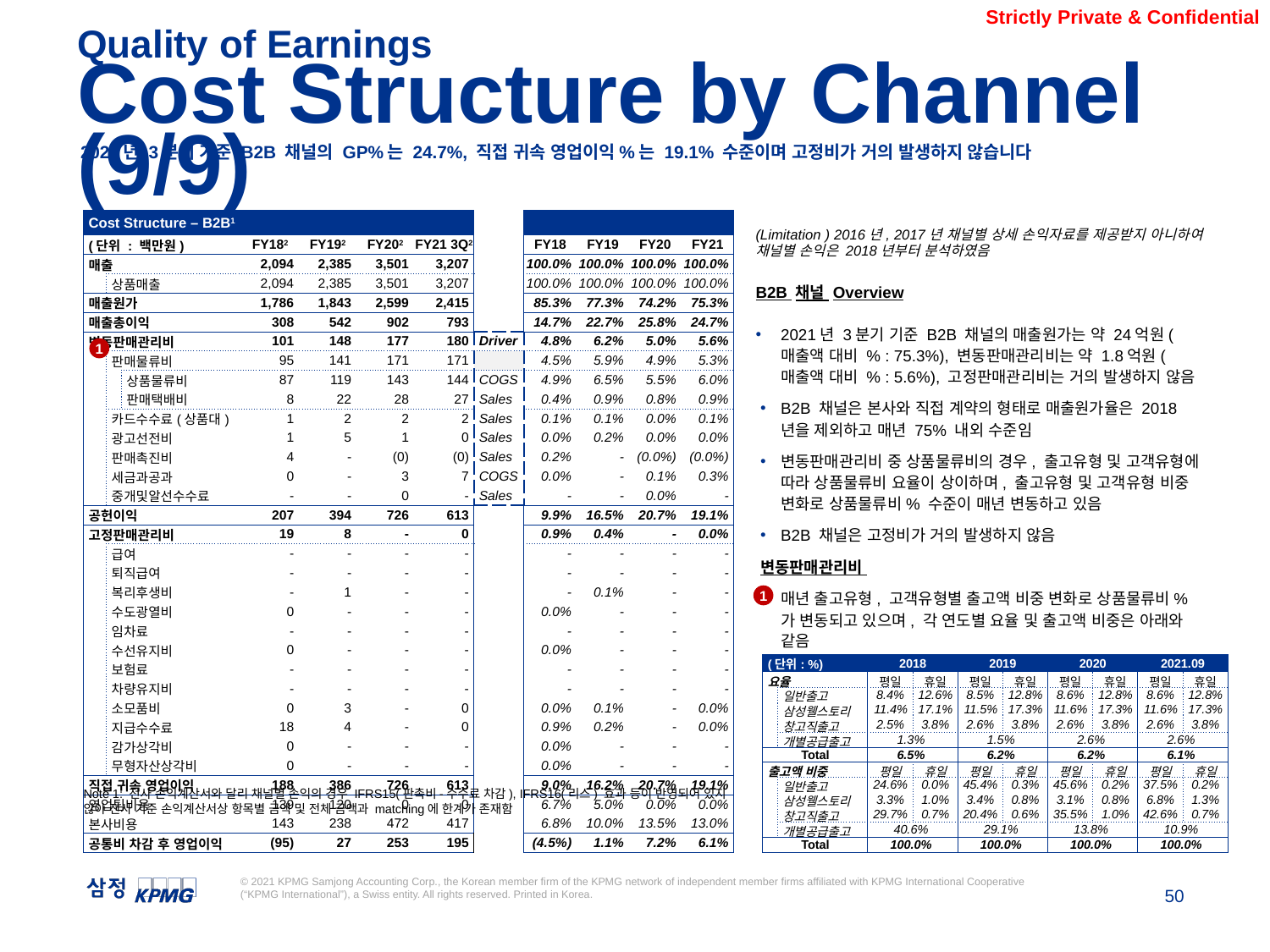

Quality of Earnings
Cost Structure by Channel (9/9)
2021년 3분기 기준 B2B 채널의 GP%는 24.7%, 직접 귀속 영업이익%는 19.1% 수준이며 고정비가 거의 발생하지 않습니다

| Cost Structure – B2B1 |  |  |  |  |  |  |  |  |  |  |  |
| --- | --- | --- | --- | --- | --- | --- | --- | --- | --- | --- | --- |
| (단위 : 백만원) |  |  | FY182 | FY192 | FY202 | FY21 3Q2 |  | FY18 | FY19 | FY20 | FY21 |
| 매출 |  |  | 2,094 | 2,385 | 3,501 | 3,207 |  | 100.0% | 100.0% | 100.0% | 100.0% |
|  | 상품매출 |  | 2,094 | 2,385 | 3,501 | 3,207 |  | 100.0% | 100.0% | 100.0% | 100.0% |
| 매출원가 |  |  | 1,786 | 1,843 | 2,599 | 2,415 |  | 85.3% | 77.3% | 74.2% | 75.3% |
| 매출총이익 |  |  | 308 | 542 | 902 | 793 |  | 14.7% | 22.7% | 25.8% | 24.7% |
| 변동판매관리비 |  |  | 101 | 148 | 177 | 180 | Driver | 4.8% | 6.2% | 5.0% | 5.6% |
|  | 판매물류비 |  | 95 | 141 | 171 | 171 |  | 4.5% | 5.9% | 4.9% | 5.3% |
|  |  | 상품물류비 | 87 | 119 | 143 | 144 | COGS | 4.9% | 6.5% | 5.5% | 6.0% |
|  |  | 판매택배비 | 8 | 22 | 28 | 27 | Sales | 0.4% | 0.9% | 0.8% | 0.9% |
|  | 카드수수료(상품대) | 카드수수료(상품대) | 1 | 2 | 2 | 2 | Sales | 0.1% | 0.1% | 0.0% | 0.1% |
|  | 광고선전비 |  | 1 | 5 | 1 | 0 | Sales | 0.0% | 0.2% | 0.0% | 0.0% |
|  | 판매촉진비 |  | 4 | - | (0) | (0) | Sales | 0.2% | - | (0.0%) | (0.0%) |
|  | 세금과공과 |  | 0 | - | 3 | 7 | COGS | 0.0% | - | 0.1% | 0.3% |
|  | 중개및알선수수료 |  | - | - | 0 | - | Sales | - | - | 0.0% | - |
| 공헌이익 |  |  | 207 | 394 | 726 | 613 |  | 9.9% | 16.5% | 20.7% | 19.1% |
| 고정판매관리비 |  |  | 19 | 8 | - | 0 |  | 0.9% | 0.4% | - | 0.0% |
|  | 급여 |  | - | - | - | - |  | - | - | - | - |
|  | 퇴직급여 |  | - | - | - | - |  | - | - | - | - |
|  | 복리후생비 |  | - | 1 | - | - |  | - | 0.1% | - | - |
|  | 수도광열비 |  | 0 | - | - | - |  | 0.0% | - | - | - |
|  | 임차료 |  | - | - | - | - |  | - | - | - | - |
|  | 수선유지비 |  | 0 | - | - | - |  | 0.0% | - | - | - |
|  | 보험료 |  | - | - | - | - |  | - | - | - | - |
|  | 차량유지비 |  | - | - | - | - |  | - | - | - | - |
|  | 소모품비 |  | 0 | 3 | - | 0 |  | 0.0% | 0.1% | - | 0.0% |
|  | 지급수수료 |  | 18 | 4 | - | 0 |  | 0.9% | 0.2% | - | 0.0% |
|  | 감가상각비 |  | 0 | - | - | - |  | 0.0% | - | - | - |
|  | 무형자산상각비 |  | 0 | - | - | - |  | 0.0% | - | - | - |
| 직접 귀속 영업이익 |  |  | 188 | 386 | 726 | 613 |  | 9.0% | 16.2% | 20.7% | 19.1% |
| 영업팀비용 |  |  | 139 | 120 | 0 | 0 |  | 6.7% | 5.0% | 0.0% | 0.0% |
| 본사비용 |  |  | 143 | 238 | 472 | 417 |  | 6.8% | 10.0% | 13.5% | 13.0% |
| 공통비 차감 후 영업이익 |  |  | (95) | 27 | 253 | 195 |  | (4.5%) | 1.1% | 7.2% | 6.1% |
(Limitation ) 2016년, 2017년 채널별 상세 손익자료를 제공받지 아니하여 채널별 손익은 2018년부터 분석하였음

B2B 채널 Overview

2021년 3분기 기준 B2B 채널의 매출원가는 약 24억원(매출액 대비 % : 75.3%), 변동판매관리비는 약 1.8억원(매출액 대비 % : 5.6%), 고정판매관리비는 거의 발생하지 않음
B2B 채널은 본사와 직접 계약의 형태로 매출원가율은 2018년을 제외하고 매년 75% 내외 수준임
변동판매관리비 중 상품물류비의 경우, 출고유형 및 고객유형에 따라 상품물류비 요율이 상이하며, 출고유형 및 고객유형 비중 변화로 상품물류비% 수준이 매년 변동하고 있음 ​
B2B 채널은 고정비가 거의 발생하지 않음
변동판매관리비
매년 출고유형, 고객유형별 출고액 비중 변화로 상품물류비%가 변동되고 있으며, 각 연도별 요율 및 출고액 비중은 아래와 같음
1
1
| (단위: %) |  | 2018 |  | 2019 |  | 2020 |  | 2021.09 |  |
| --- | --- | --- | --- | --- | --- | --- | --- | --- | --- |
| 요율 |  | 평일 | 휴일 | 평일 | 휴일 | 평일 | 휴일 | 평일 | 휴일 |
|  | 일반출고 | 8.4% | 12.6% | 8.5% | 12.8% | 8.6% | 12.8% | 8.6% | 12.8% |
|  | 삼성웰스토리 | 11.4% | 17.1% | 11.5% | 17.3% | 11.6% | 17.3% | 11.6% | 17.3% |
|  | 창고직출고 | 2.5% | 3.8% | 2.6% | 3.8% | 2.6% | 3.8% | 2.6% | 3.8% |
|  | 개별공급출고 | 1.3% |  | 1.5% |  | 2.6% |  | 2.6% |  |
| Total |  | 6.5% |  | 6.2% |  | 6.2% |  | 6.1% |  |
| 출고액 비중 |  | 평일 | 휴일 | 평일 | 휴일 | 평일 | 휴일 | 평일 | 휴일 |
|  | 일반출고 | 24.6% | 0.0% | 45.4% | 0.3% | 45.6% | 0.2% | 37.5% | 0.2% |
|  | 삼성웰스토리 | 3.3% | 1.0% | 3.4% | 0.8% | 3.1% | 0.8% | 6.8% | 1.3% |
|  | 창고직출고 | 29.7% | 0.7% | 20.4% | 0.6% | 35.5% | 1.0% | 42.6% | 0.7% |
|  | 개별공급출고 | 40.6% |  | 29.1% |  | 13.8% |  | 10.9% |  |
| Total |  | 100.0% |  | 100.0% |  | 100.0% |  | 100.0% |  |
Note 1: 전사 손익계산서와 달리 채널별 손익의 경우 IFRS15(판촉비-수수료 차감), IFRS16(리스) 효과 등이 반영되어 있지 않아 전사 기준 손익계산서상 항목별 금액 및 전체 금액과 matching에 한계가 존재함